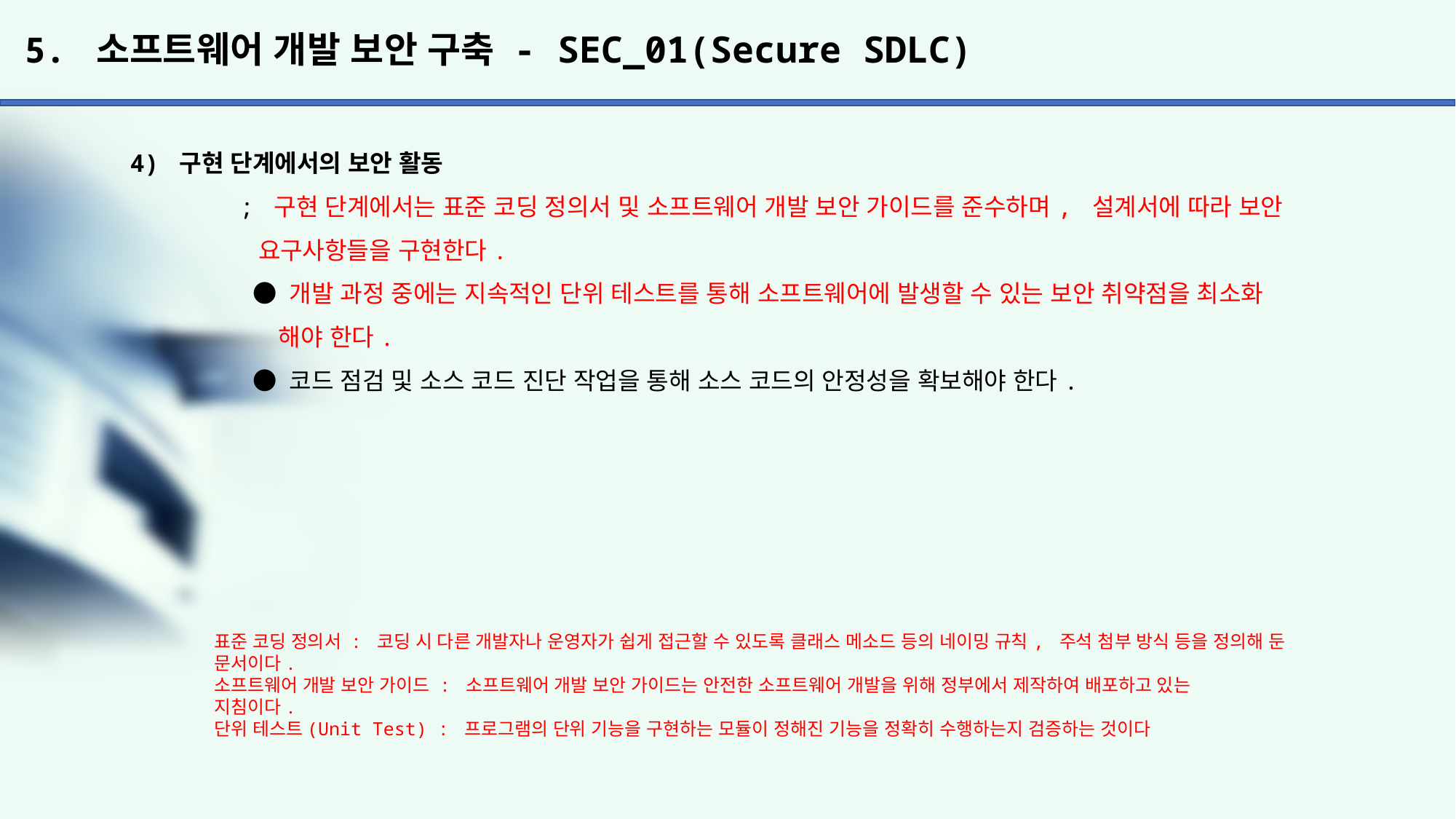

# 5. 소프트웨어 개발 보안 구축 - SEC_01(Secure SDLC)
4) 구현 단계에서의 보안 활동
	; 구현 단계에서는 표준 코딩 정의서 및 소프트웨어 개발 보안 가이드를 준수하며, 설계서에 따라 보안
	  요구사항들을 구현한다.
	  ● 개발 과정 중에는 지속적인 단위 테스트를 통해 소프트웨어에 발생할 수 있는 보안 취약점을 최소화
	     해야 한다.
	  ● 코드 점검 및 소스 코드 진단 작업을 통해 소스 코드의 안정성을 확보해야 한다.
표준 코딩 정의서 : 코딩 시 다른 개발자나 운영자가 쉽게 접근할 수 있도록 클래스 메소드 등의 네이밍 규칙, 주석 첨부 방식 등을 정의해 둔 문서이다.
소프트웨어 개발 보안 가이드 : 소프트웨어 개발 보안 가이드는 안전한 소프트웨어 개발을 위해 정부에서 제작하여 배포하고 있는
지침이다.
단위 테스트(Unit Test) : 프로그램의 단위 기능을 구현하는 모듈이 정해진 기능을 정확히 수행하는지 검증하는 것이다